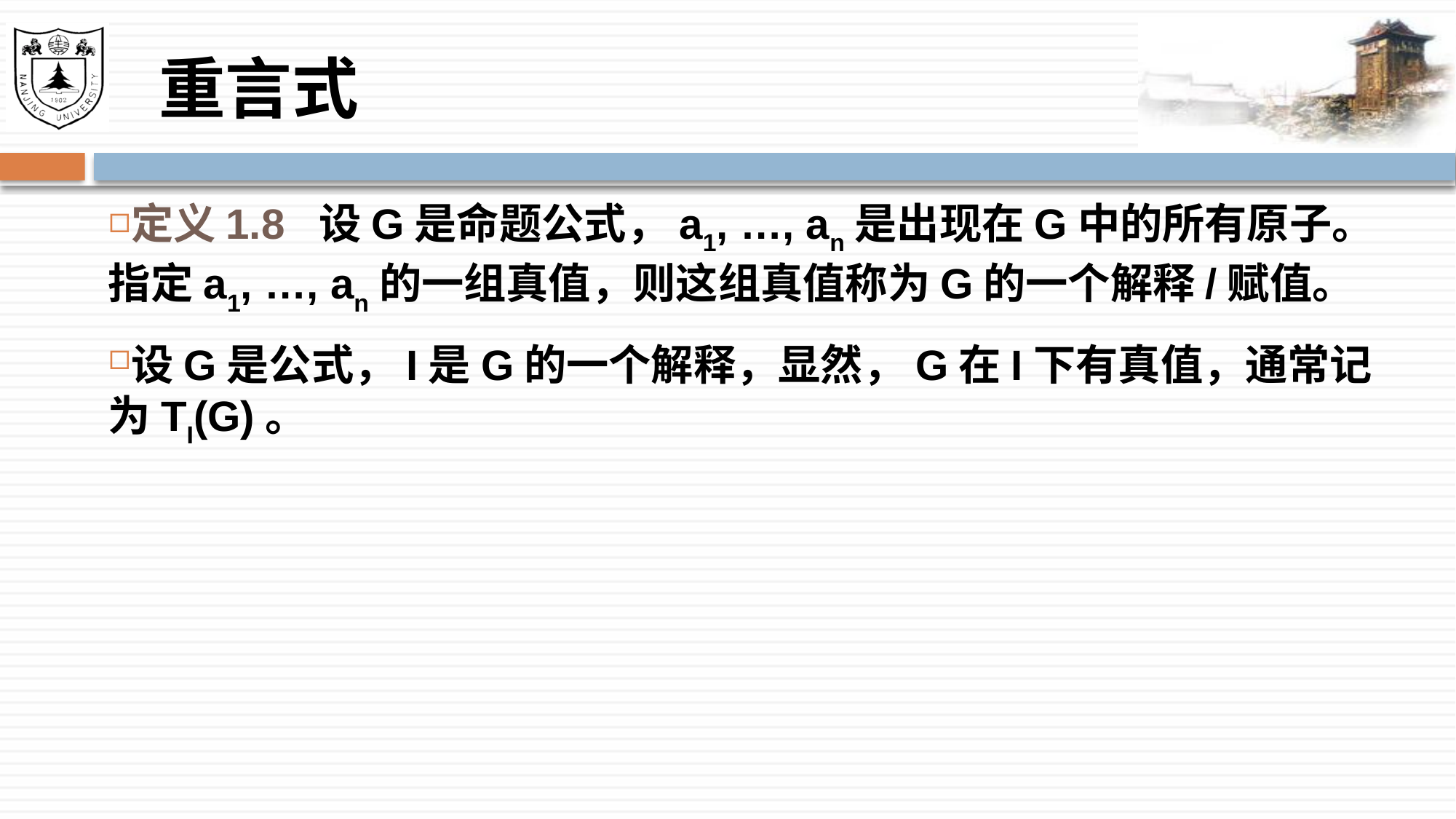

# 重言式
定义1.8  设G是命题公式，a1, …, an是出现在G中的所有原子。 指定a1, …, an的一组真值，则这组真值称为G的一个解释/赋值。
设G是公式，I是G的一个解释，显然，G在I下有真值，通常记为TI(G)。